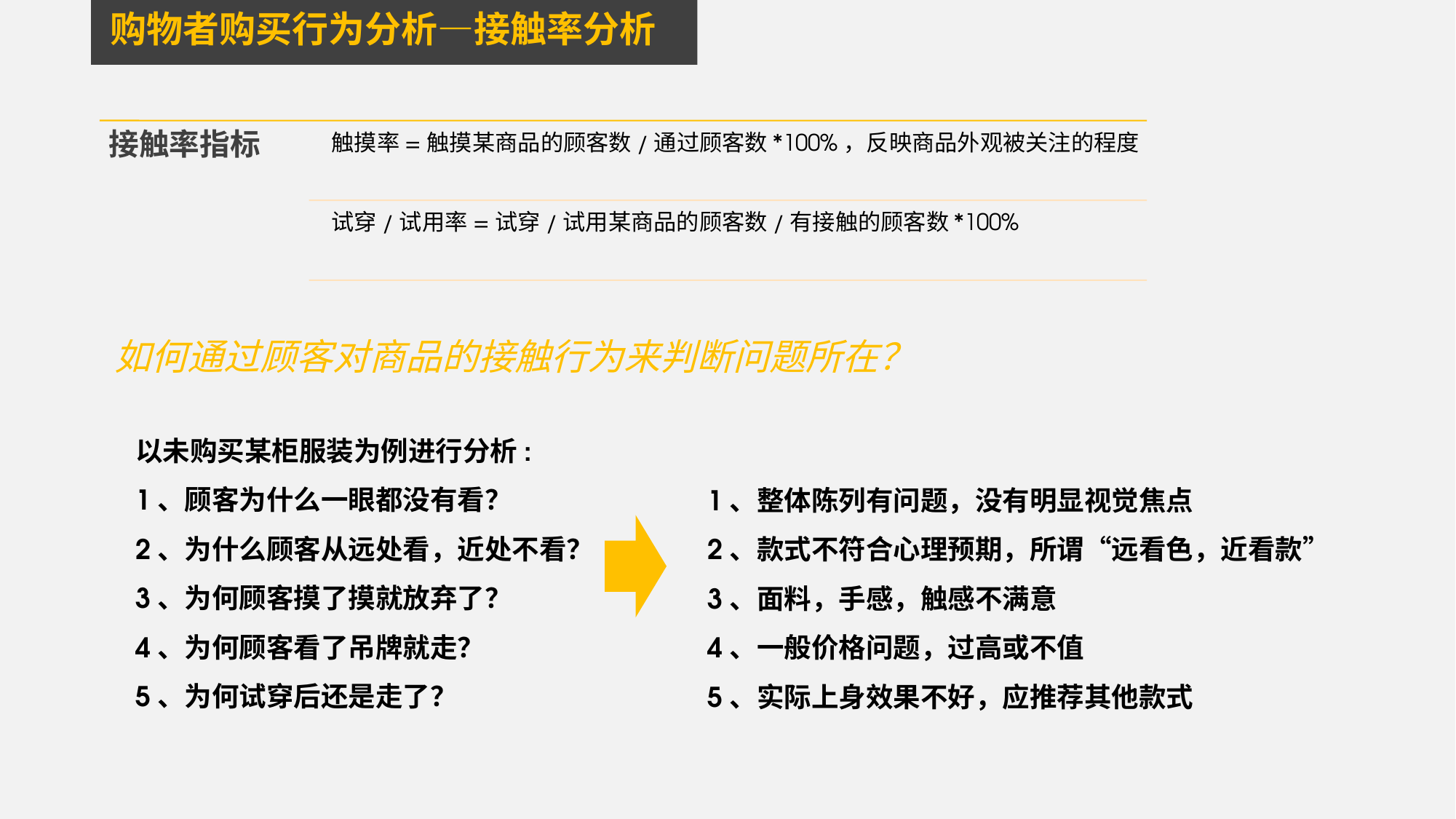

购物者购买行为分析—接触率分析
接触率指标
触摸率=触摸某商品的顾客数/通过顾客数*100%，反映商品外观被关注的程度
试穿/试用率=试穿/试用某商品的顾客数/有接触的顾客数*100%
如何通过顾客对商品的接触行为来判断问题所在？
以未购买某柜服装为例进行分析:
1、顾客为什么一眼都没有看？
2、为什么顾客从远处看，近处不看？
3、为何顾客摸了摸就放弃了？
4、为何顾客看了吊牌就走？
5、为何试穿后还是走了？
1、整体陈列有问题，没有明显视觉焦点
2、款式不符合心理预期，所谓“远看色，近看款”
3、面料，手感，触感不满意
4、一般价格问题，过高或不值
5、实际上身效果不好，应推荐其他款式